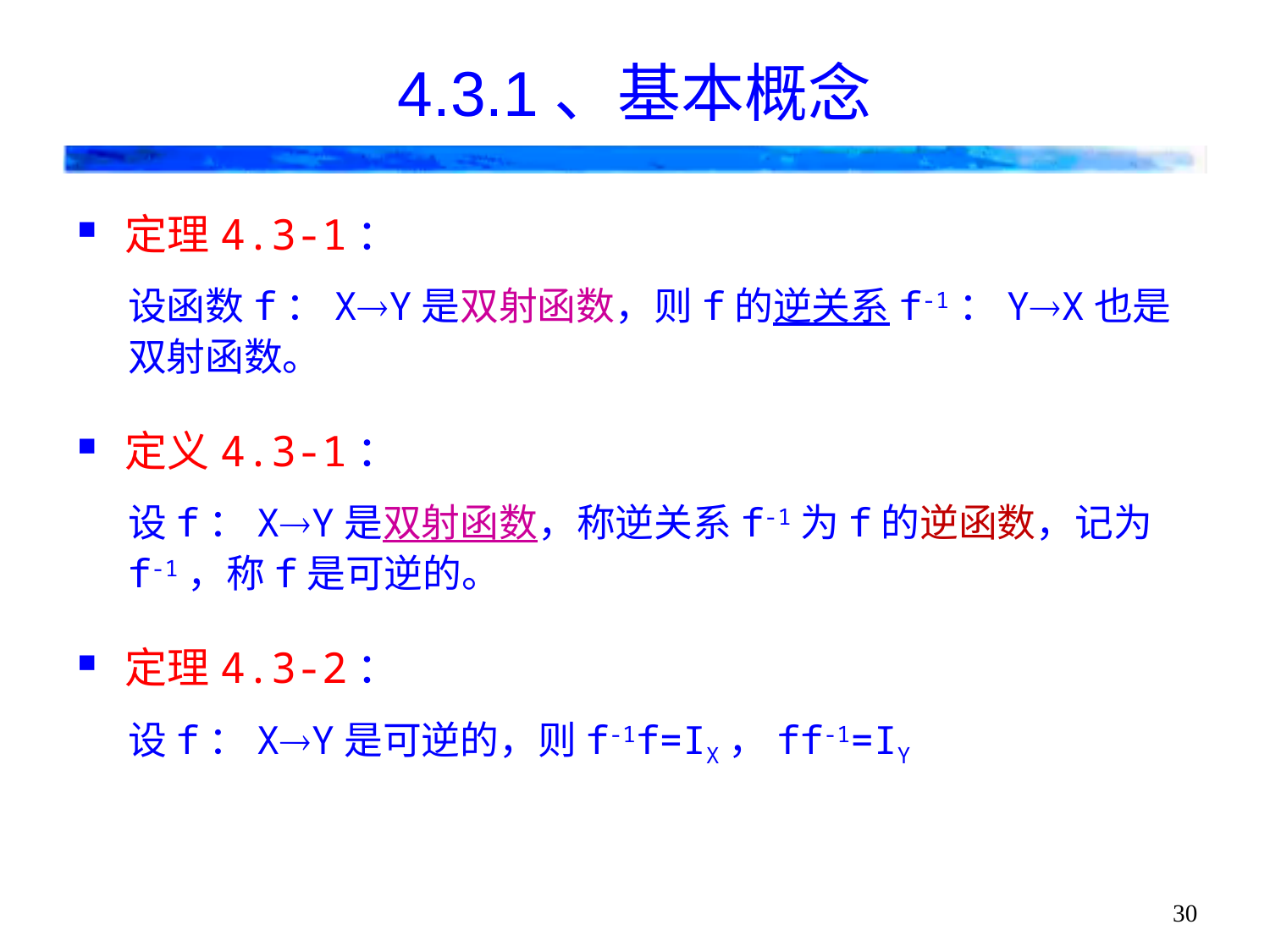

# 4.3.1、基本概念
定理4.3-1：
设函数f：X→Y是双射函数，则f的逆关系f-1：Y→X也是双射函数。
定义4.3-1：
设f：X→Y是双射函数，称逆关系f-1为f的逆函数，记为f-1，称f是可逆的。
定理4.3-2：
设f：X→Y是可逆的，则f-1f=IX，ff-1=IY
30